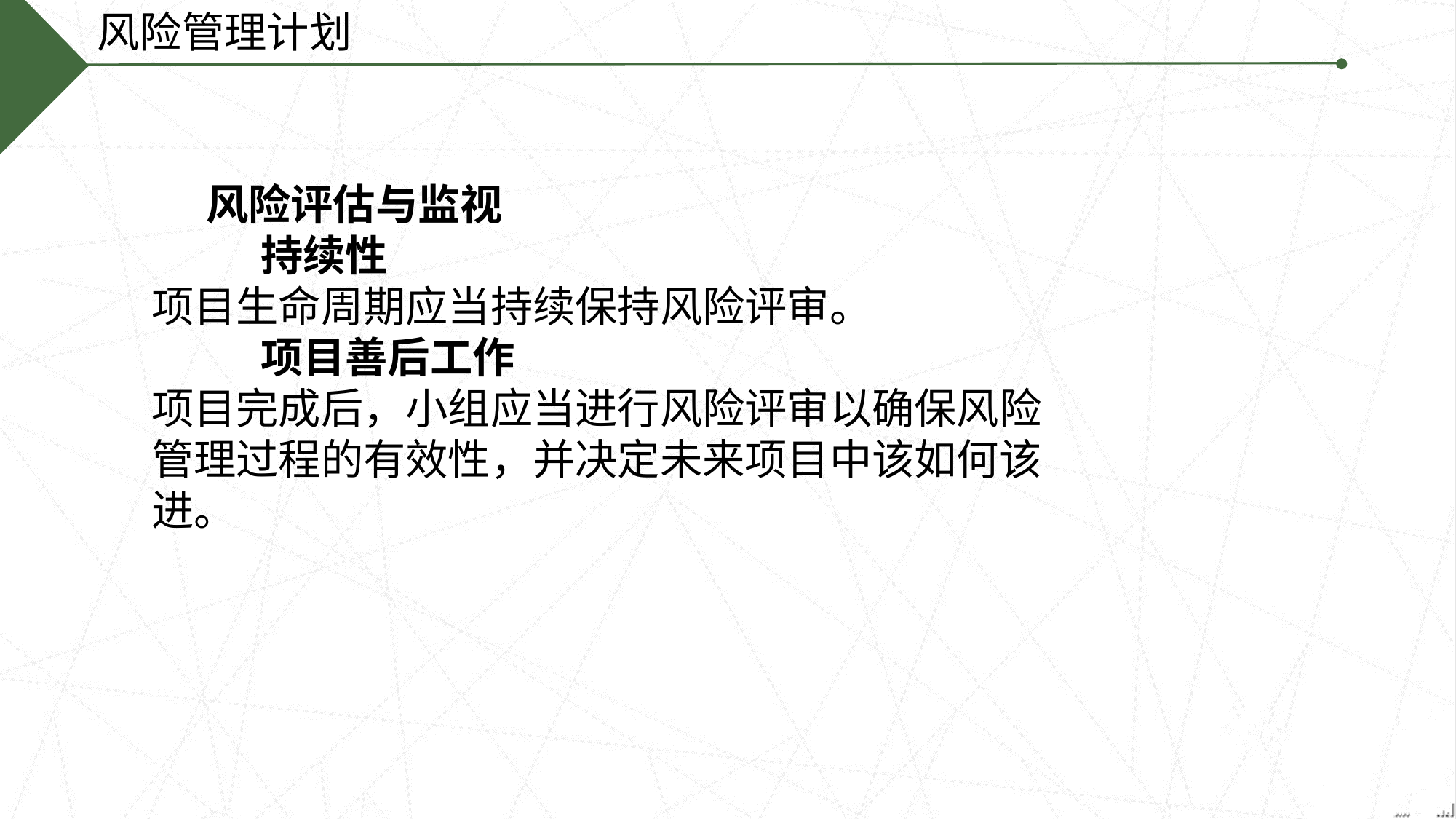

风险管理计划

风险评估与监视
持续性
项目生命周期应当持续保持风险评审。
项目善后工作
项目完成后，小组应当进行风险评审以确保风险管理过程的有效性，并决定未来项目中该如何该进。